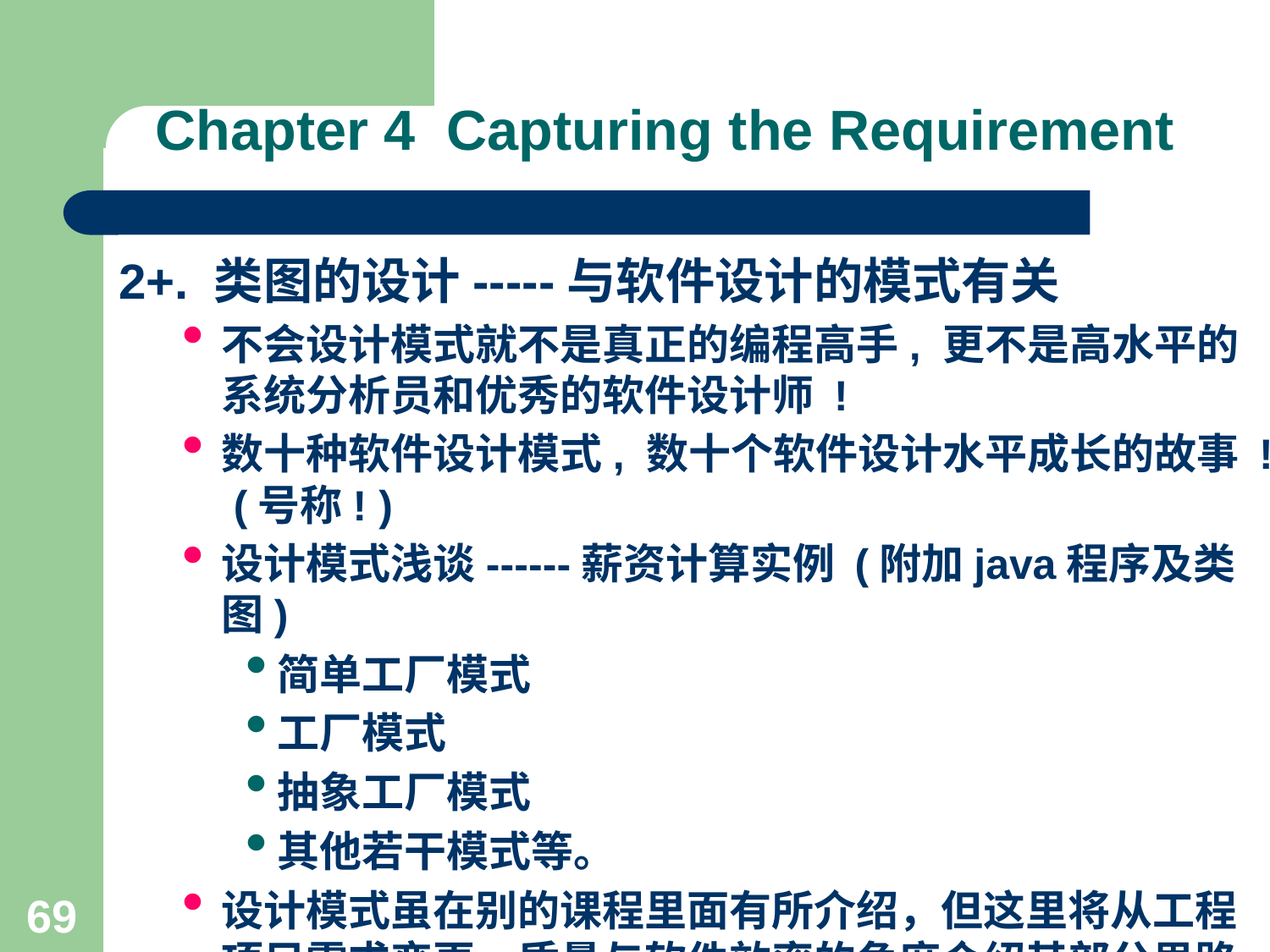

# Chapter 4  Capturing the Requirement
2+. 类图的设计-----与软件设计的模式有关
不会设计模式就不是真正的编程高手, 更不是高水平的系统分析员和优秀的软件设计师 !
数十种软件设计模式, 数十个软件设计水平成长的故事 ! (号称! )
设计模式浅谈------薪资计算实例 (附加java程序及类图)
简单工厂模式
工厂模式
抽象工厂模式
其他若干模式等。
设计模式虽在别的课程里面有所介绍，但这里将从工程项目需求变更、质量与软件效率的角度介绍其部分思路。
69